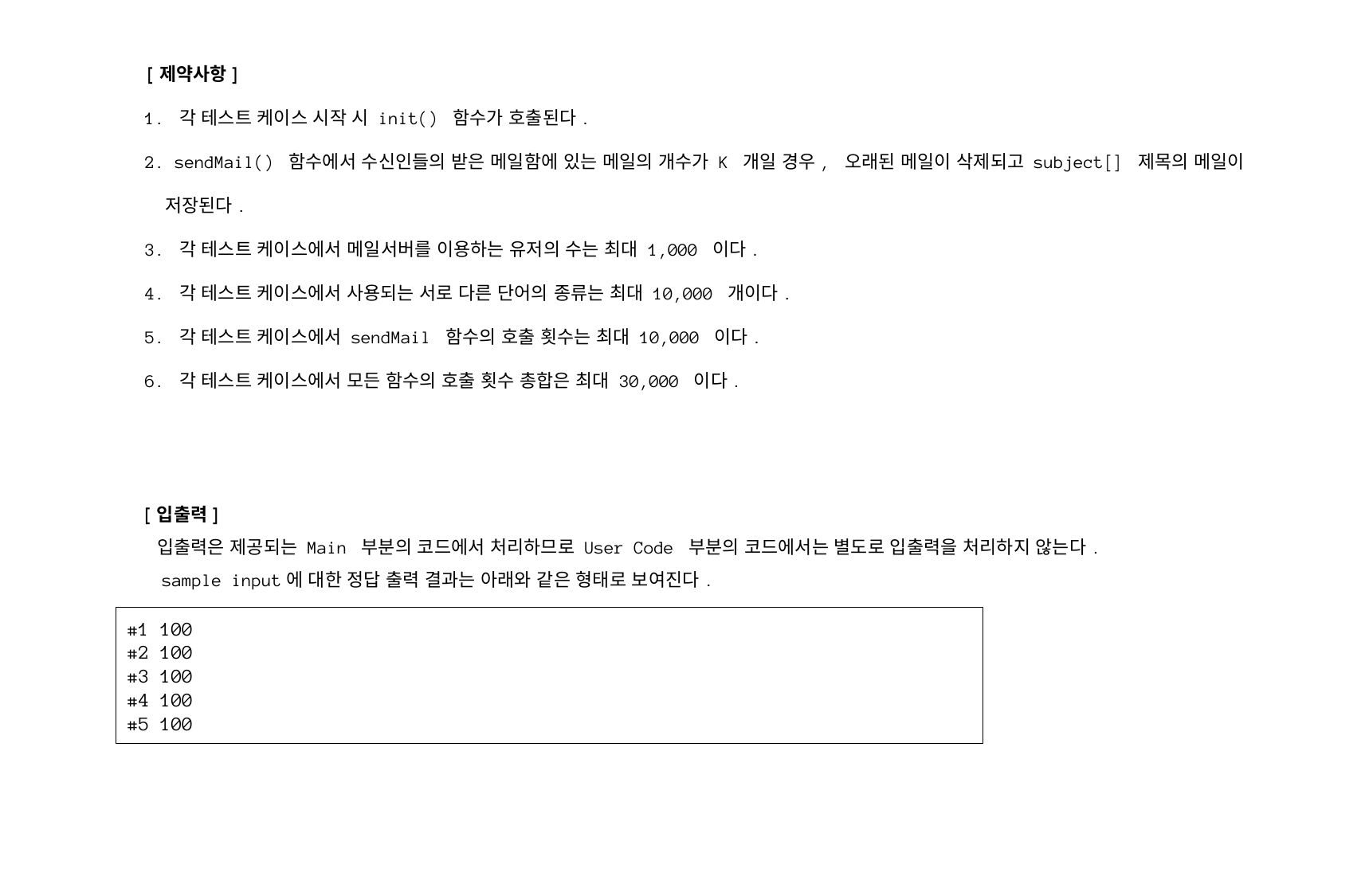

[제약사항]
1. 각 테스트 케이스 시작 시 init() 함수가 호출된다.
2. sendMail() 함수에서 수신인들의 받은 메일함에 있는 메일의 개수가 K 개일 경우, 오래된 메일이 삭제되고 subject[] 제목의 메일이
   저장된다.
3. 각 테스트 케이스에서 메일서버를 이용하는 유저의 수는 최대 1,000 이다.
4. 각 테스트 케이스에서 사용되는 서로 다른 단어의 종류는 최대 10,000 개이다.
5. 각 테스트 케이스에서 sendMail 함수의 호출 횟수는 최대 10,000 이다.
6. 각 테스트 케이스에서 모든 함수의 호출 횟수 총합은 최대 30,000 이다.
[입출력]
  입출력은 제공되는 Main 부분의 코드에서 처리하므로 User Code 부분의 코드에서는 별도로 입출력을 처리하지 않는다.
  sample input에 대한 정답 출력 결과는 아래와 같은 형태로 보여진다.
#1 100
#2 100
#3 100
#4 100
#5 100